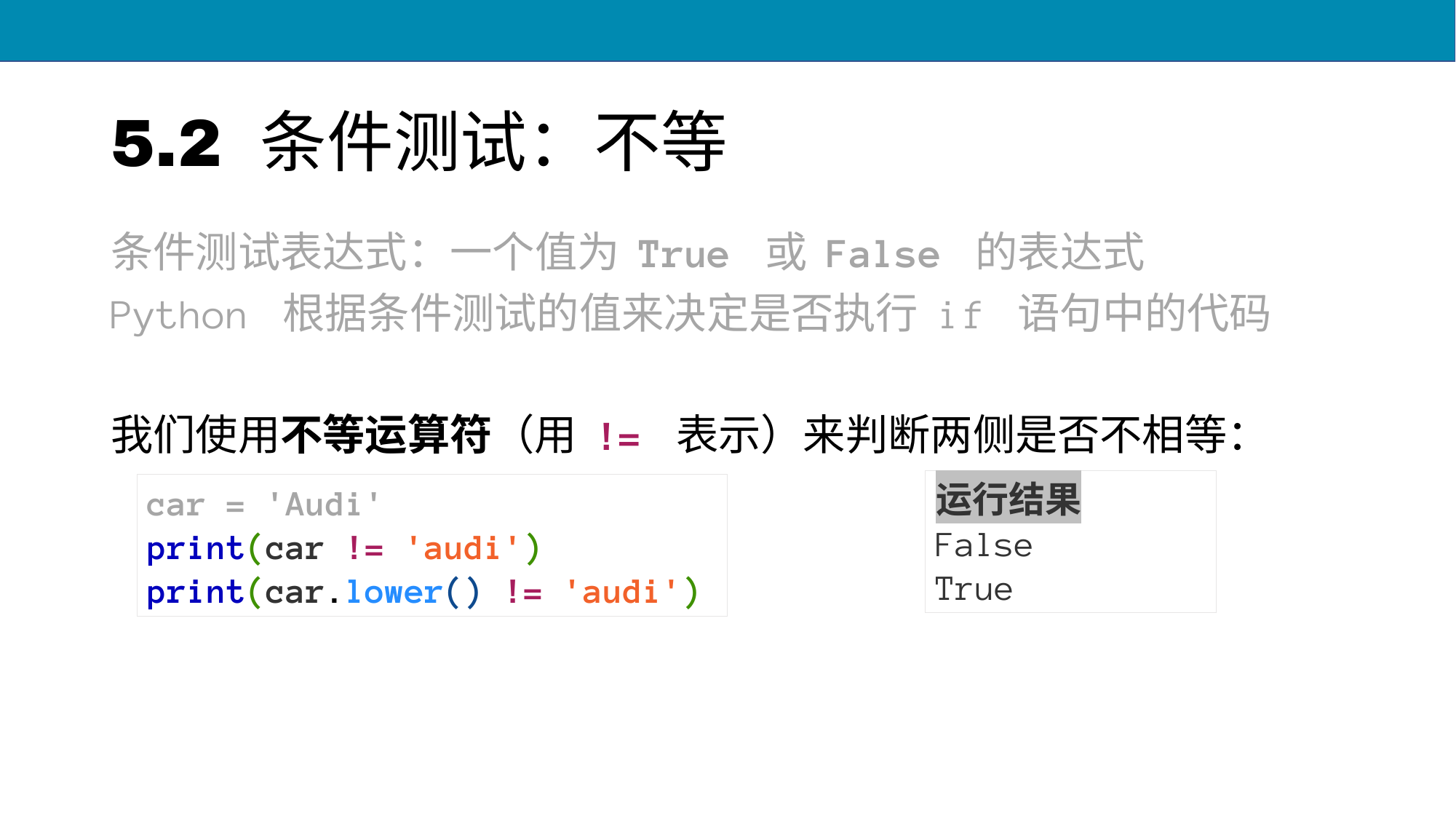

# 5.2 条件测试：不等
条件测试表达式：一个值为 True 或 False 的表达式
Python 根据条件测试的值来决定是否执行 if 语句中的代码

我们使用不等运算符（用 != 表示）来判断两侧是否不相等：

运行结果
False
True
car = 'Audi'
print(car != 'audi')
print(car.lower() != 'audi')